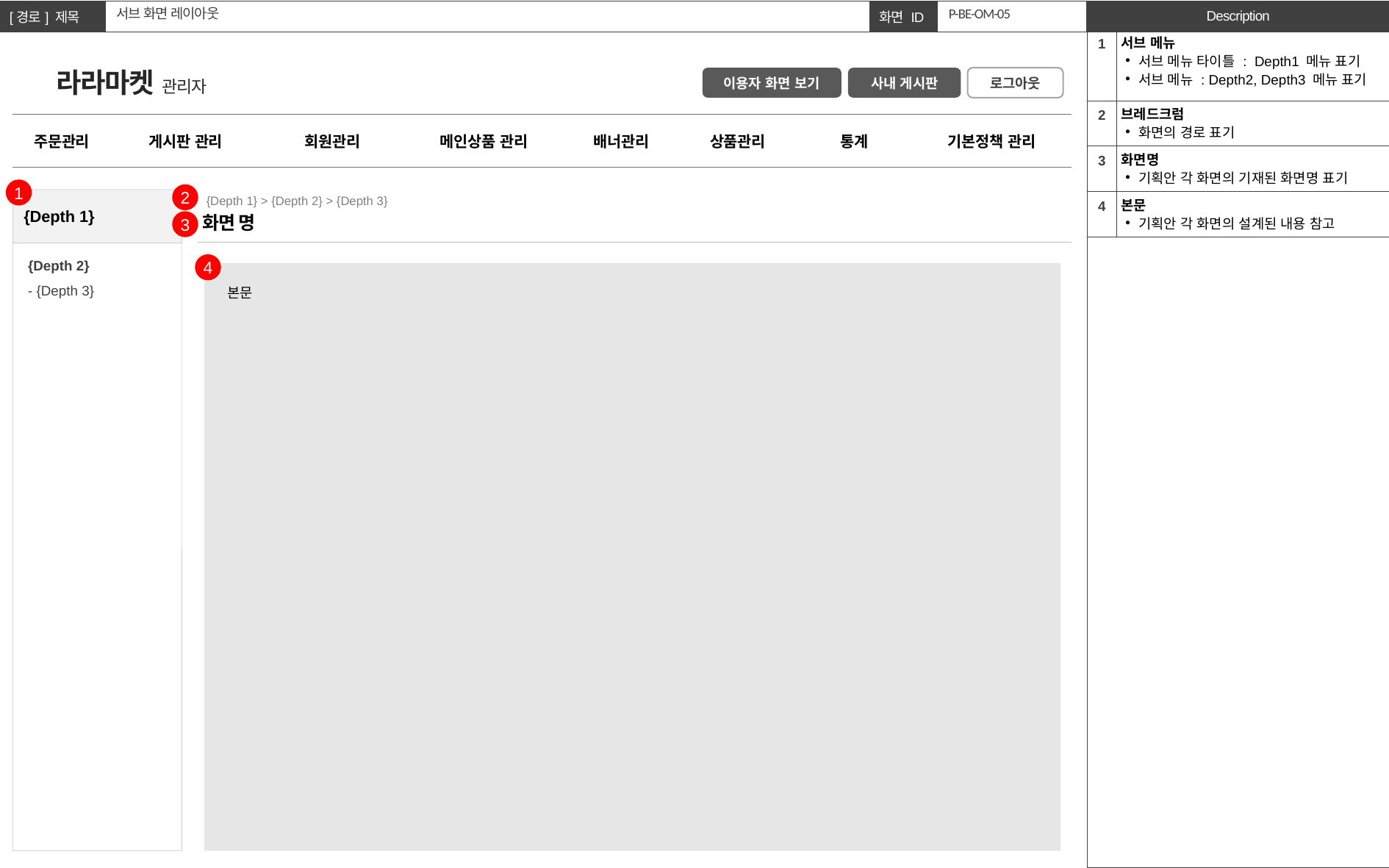

서브 화면 레이아웃
# P-BE-OM-05
| 1 | 서브 메뉴 서브 메뉴 타이틀 : Depth1 메뉴 표기 서브 메뉴 : Depth2, Depth3 메뉴 표기 |
| --- | --- |
| 2 | 브레드크럼 화면의 경로 표기 |
| 3 | 화면명 기획안 각 화면의 기재된 화면명 표기 |
| 4 | 본문 기획안 각 화면의 설계된 내용 참고 |
|  |  |
라라마켓 관리자
이용자 화면 보기
사내 게시판
로그아웃
| 주문관리 | 게시판 관리 | 회원관리 | 메인상품 관리 | 배너관리 | 상품관리 | 통계 | 기본정책 관리 |
| --- | --- | --- | --- | --- | --- | --- | --- |
1
2
{Depth 1} > {Depth 2} > {Depth 3}
화면 명
{Depth 1}
3
{Depth 2}
- {Depth 3}
4

    본문